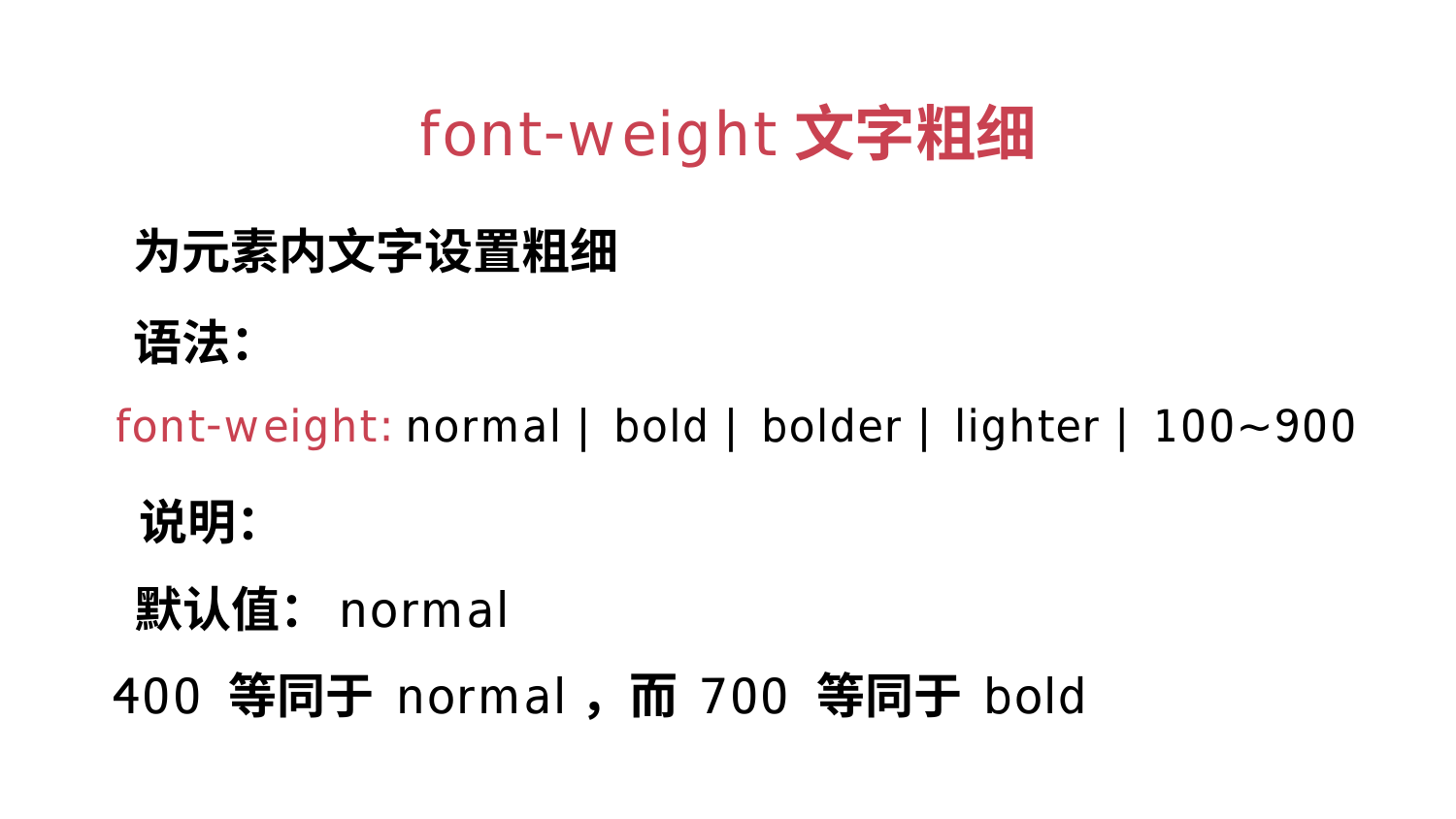

font-weight文字粗细
为元素内文字设置粗细

语法：
font-weight: normal | bold | bolder | lighter | 100~900
说明：
默认值：normal
400 等同于 normal，而 700 等同于 bold